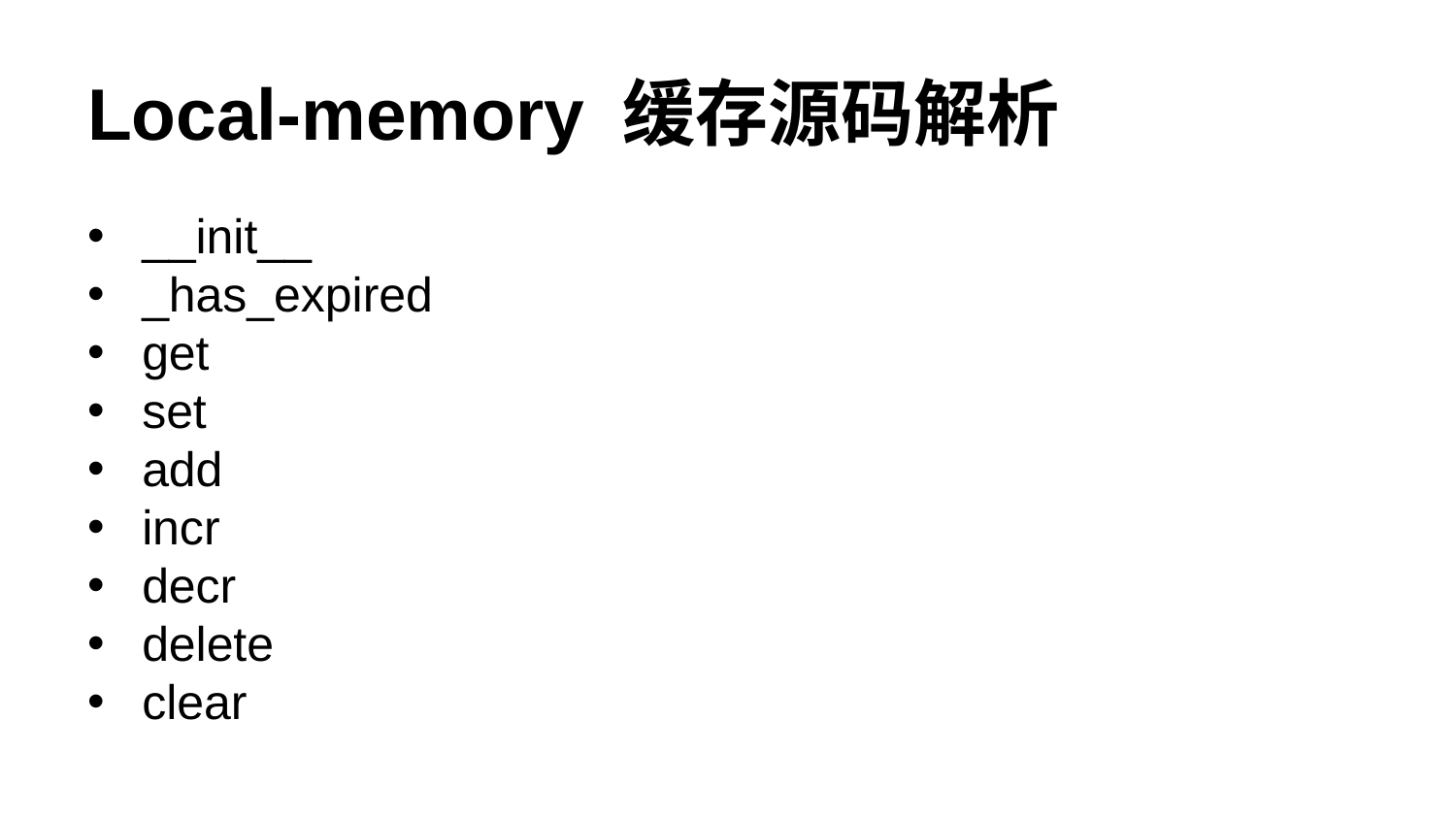

# Local-memory 缓存源码解析
__init__
_has_expired
get
set
add
incr
decr
delete
clear